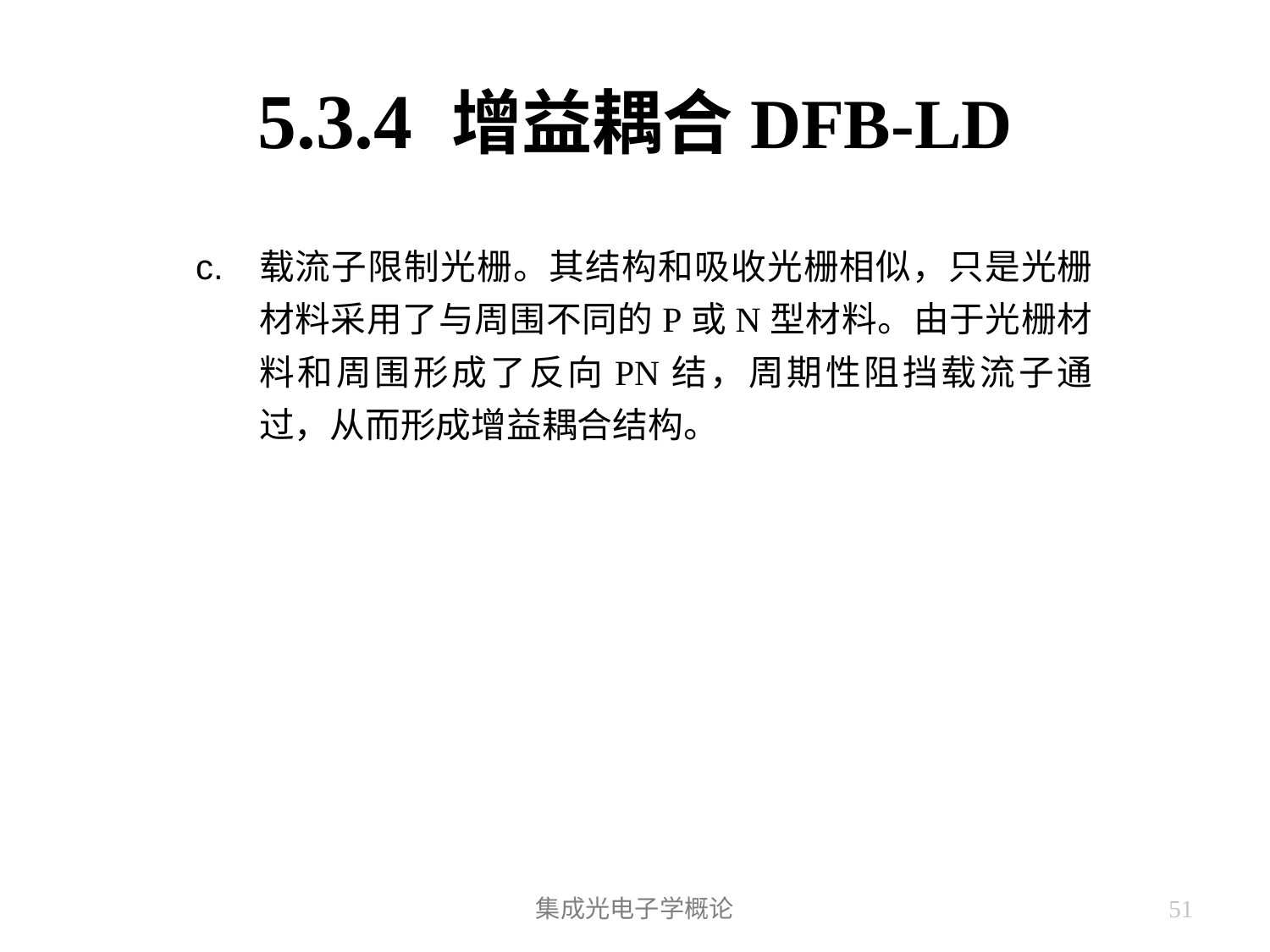

# 5.3.4 增益耦合DFB-LD

载流子限制光栅。其结构和吸收光栅相似，只是光栅材料采用了与周围不同的P或N型材料。由于光栅材料和周围形成了反向PN结，周期性阻挡载流子通过，从而形成增益耦合结构。

集成光电子学概论
51